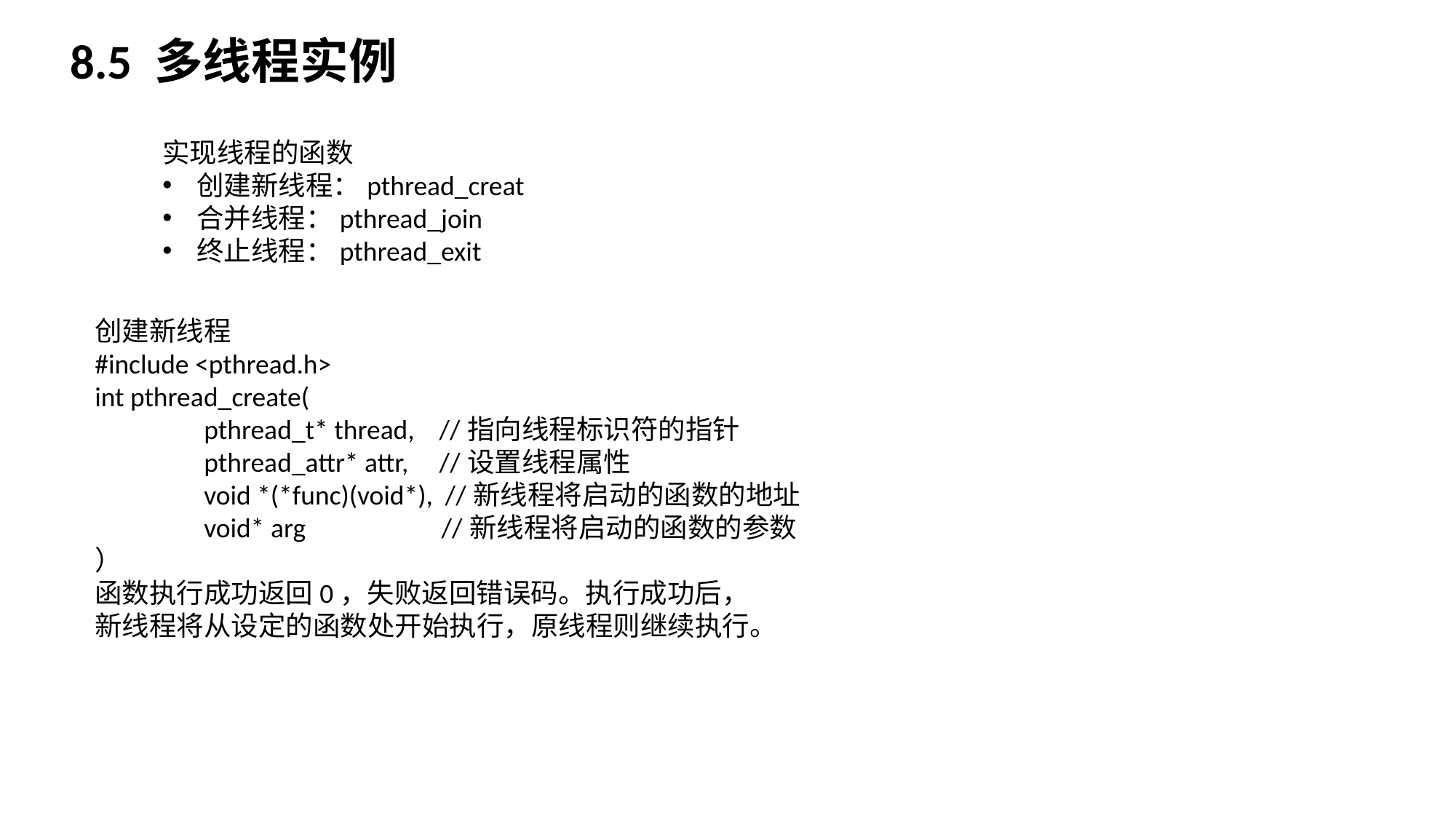

8.5 多线程实例
实现线程的函数
创建新线程：pthread_creat
合并线程：pthread_join
终止线程：pthread_exit
创建新线程
#include <pthread.h>
int pthread_create(
	pthread_t* thread,    //指向线程标识符的指针
	pthread_attr* attr,     //设置线程属性
	void *(*func)(void*),  //新线程将启动的函数的地址
	void* arg                      //新线程将启动的函数的参数
）
函数执行成功返回0，失败返回错误码。执行成功后，
新线程将从设定的函数处开始执行，原线程则继续执行。